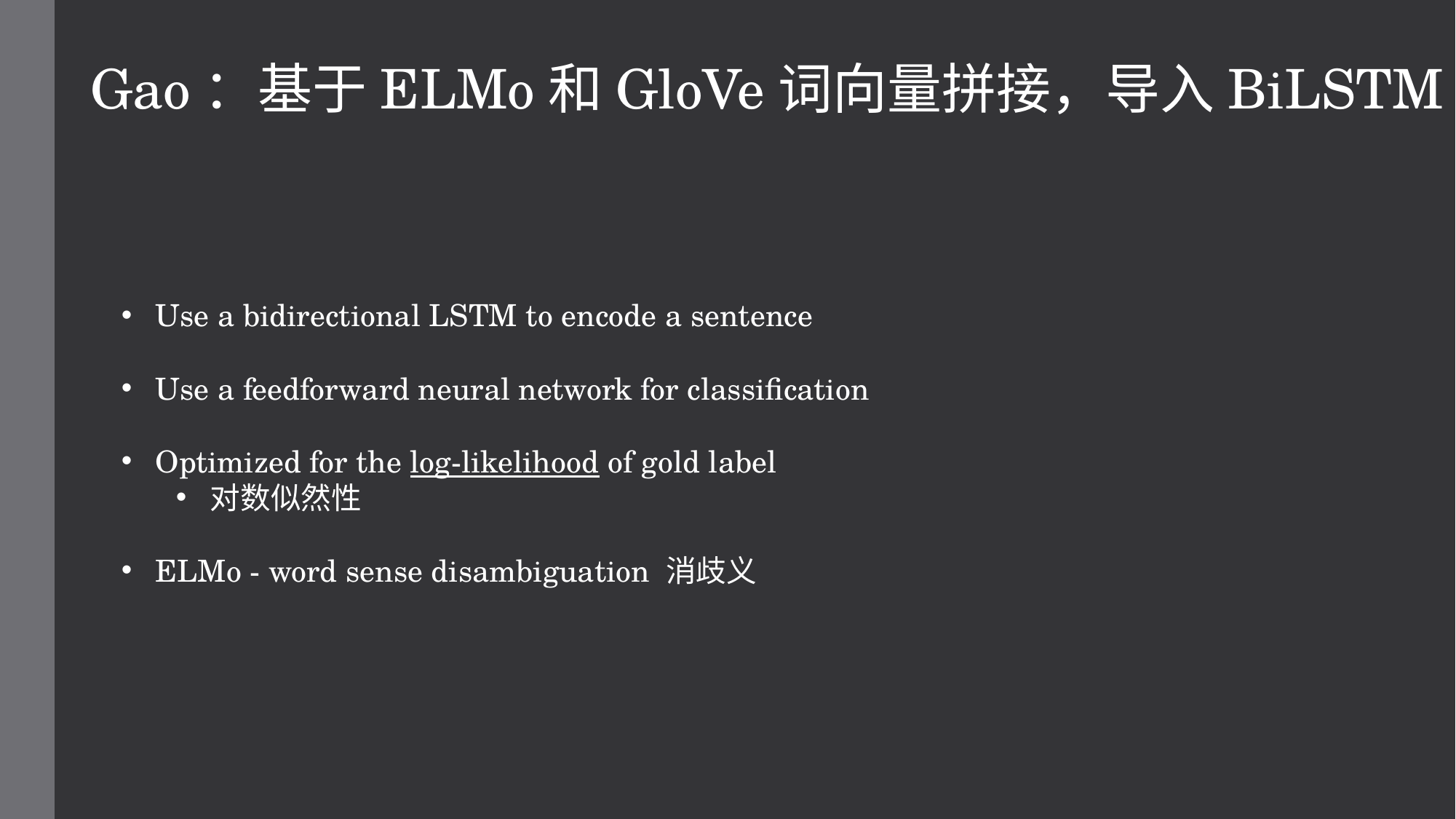

Gao：基于ELMo和GloVe词向量拼接，导入BiLSTM
Use a bidirectional LSTM to encode a sentence

Use a feedforward neural network for classification

Optimized for the log-likelihood of gold label
对数似然性

ELMo - word sense disambiguation 消歧义